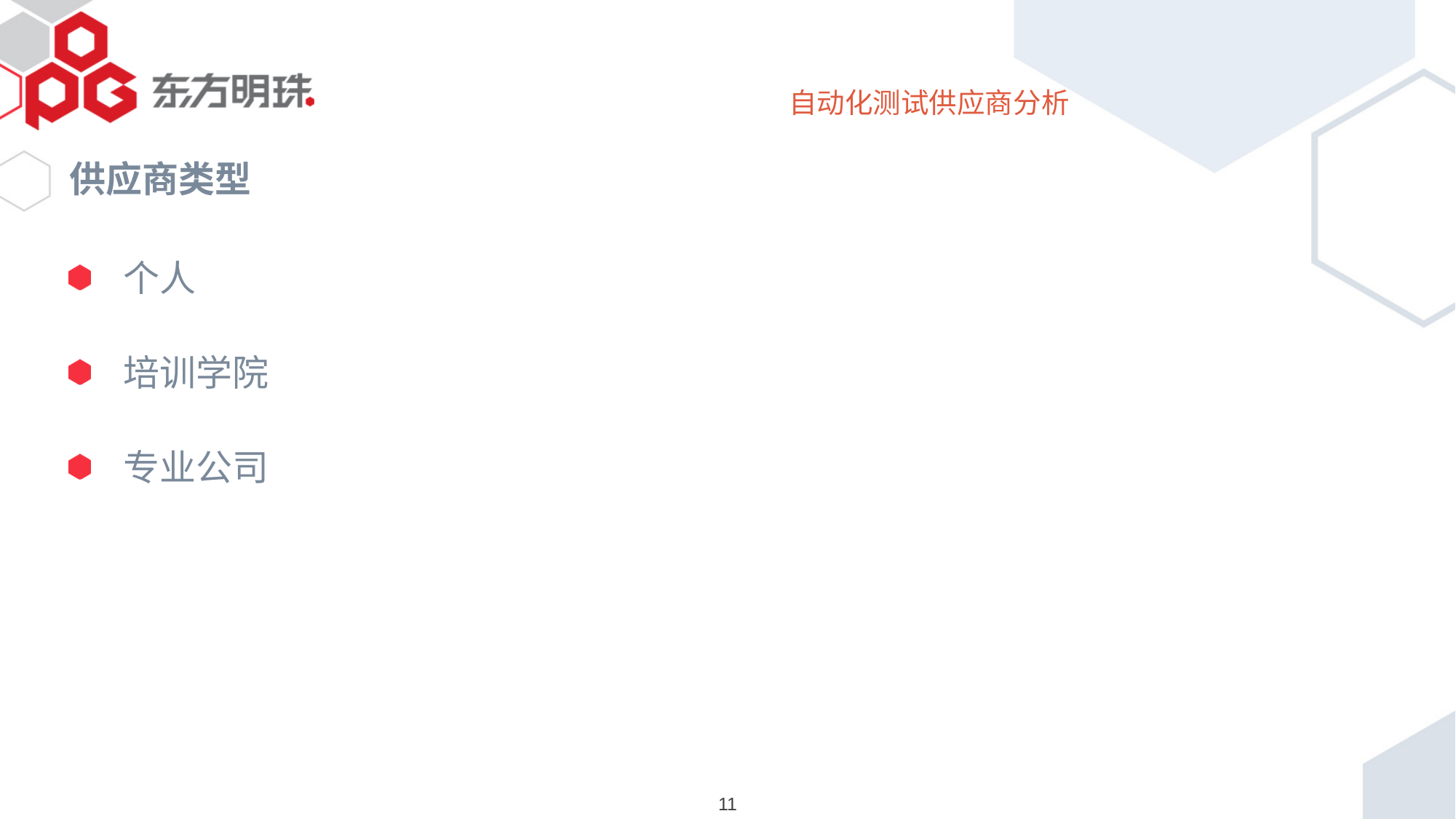

# 自动化测试供应商分析
供应商类型
个人
培训学院
专业公司

11